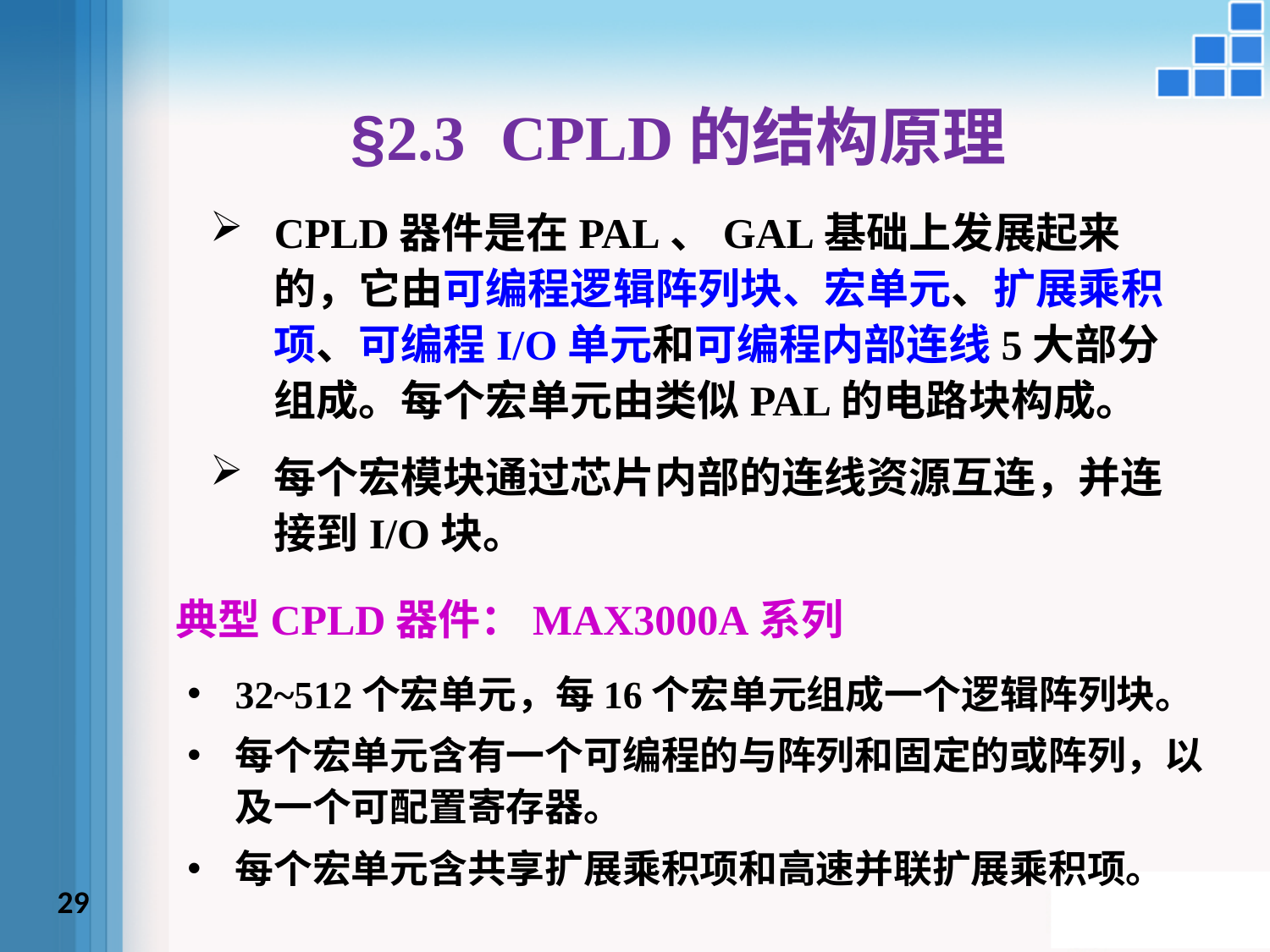

# §2.3  CPLD的结构原理
CPLD器件是在PAL、GAL基础上发展起来的，它由可编程逻辑阵列块、宏单元、扩展乘积项、可编程I/O单元和可编程内部连线5大部分组成。每个宏单元由类似PAL的电路块构成。
每个宏模块通过芯片内部的连线资源互连，并连接到I/O块。
典型CPLD器件：MAX3000A系列
32~512个宏单元，每16个宏单元组成一个逻辑阵列块。
每个宏单元含有一个可编程的与阵列和固定的或阵列，以及一个可配置寄存器。
每个宏单元含共享扩展乘积项和高速并联扩展乘积项。

29